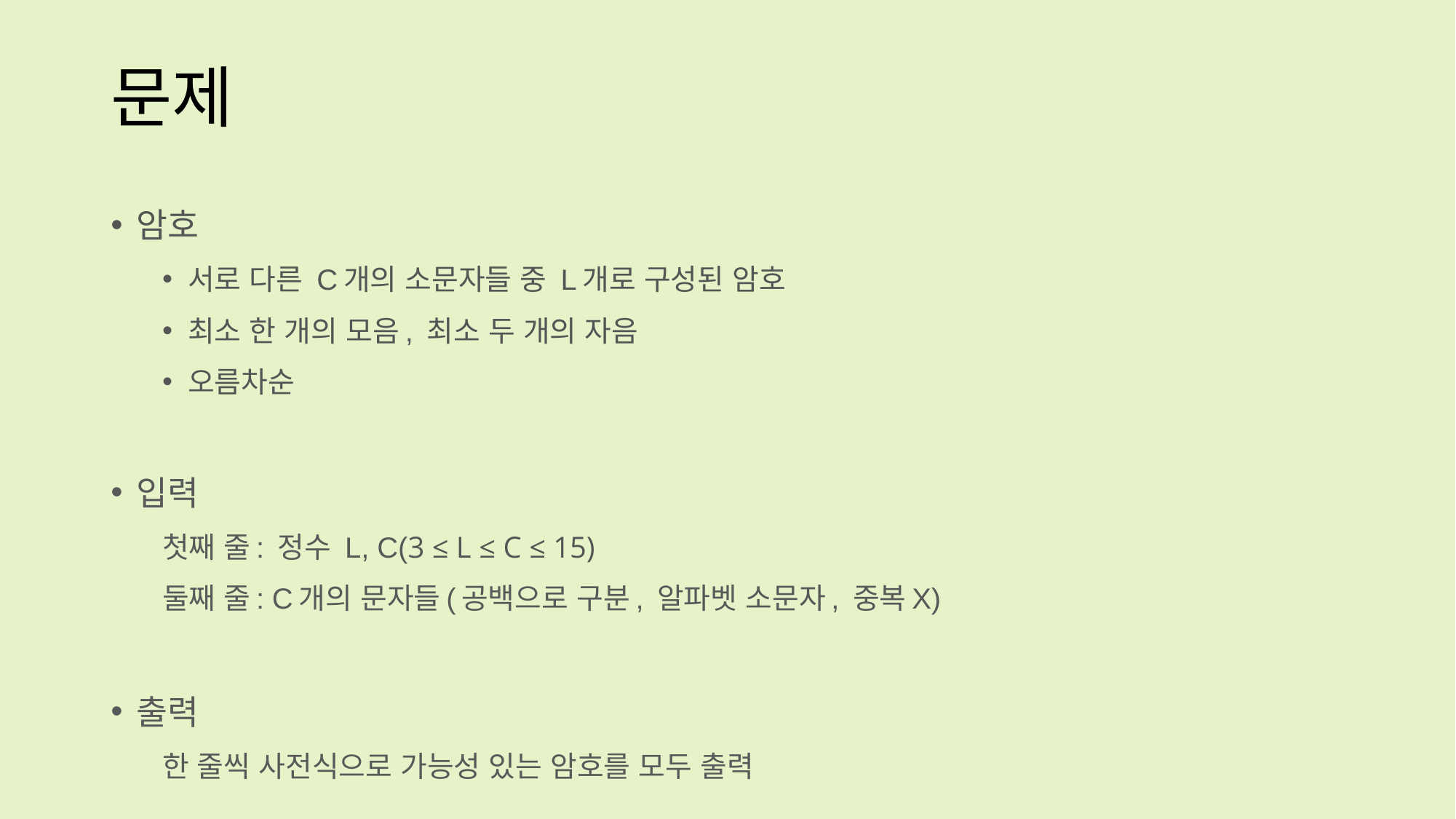

# 문제
암호
서로 다른 C개의 소문자들 중 L개로 구성된 암호
최소 한 개의 모음, 최소 두 개의 자음
오름차순

입력
첫째 줄: 정수 L, C(3 ≤ L ≤ C ≤ 15)
둘째 줄: C개의 문자들(공백으로 구분, 알파벳 소문자, 중복X)

출력
한 줄씩 사전식으로 가능성 있는 암호를 모두 출력